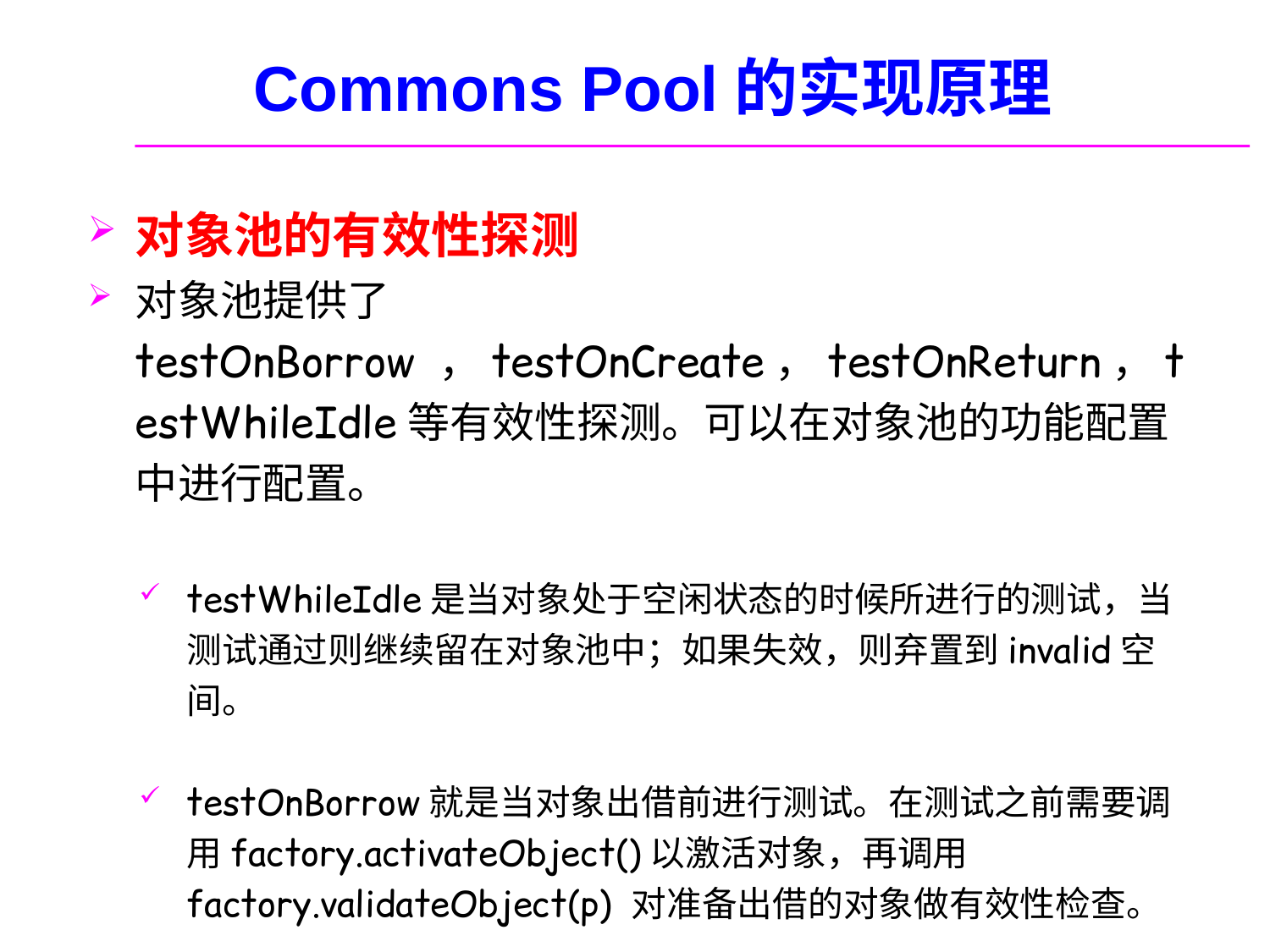

# Commons Pool的实现原理
对象池的有效性探测
对象池提供了testOnBorrow ，testOnCreate，testOnReturn，testWhileIdle等有效性探测。可以在对象池的功能配置中进行配置。

testWhileIdle是当对象处于空闲状态的时候所进行的测试，当测试通过则继续留在对象池中；如果失效，则弃置到invalid空间。

testOnBorrow就是当对象出借前进行测试。在测试之前需要调用factory.activateObject()以激活对象，再调用factory.validateObject(p) 对准备出借的对象做有效性检查。
31